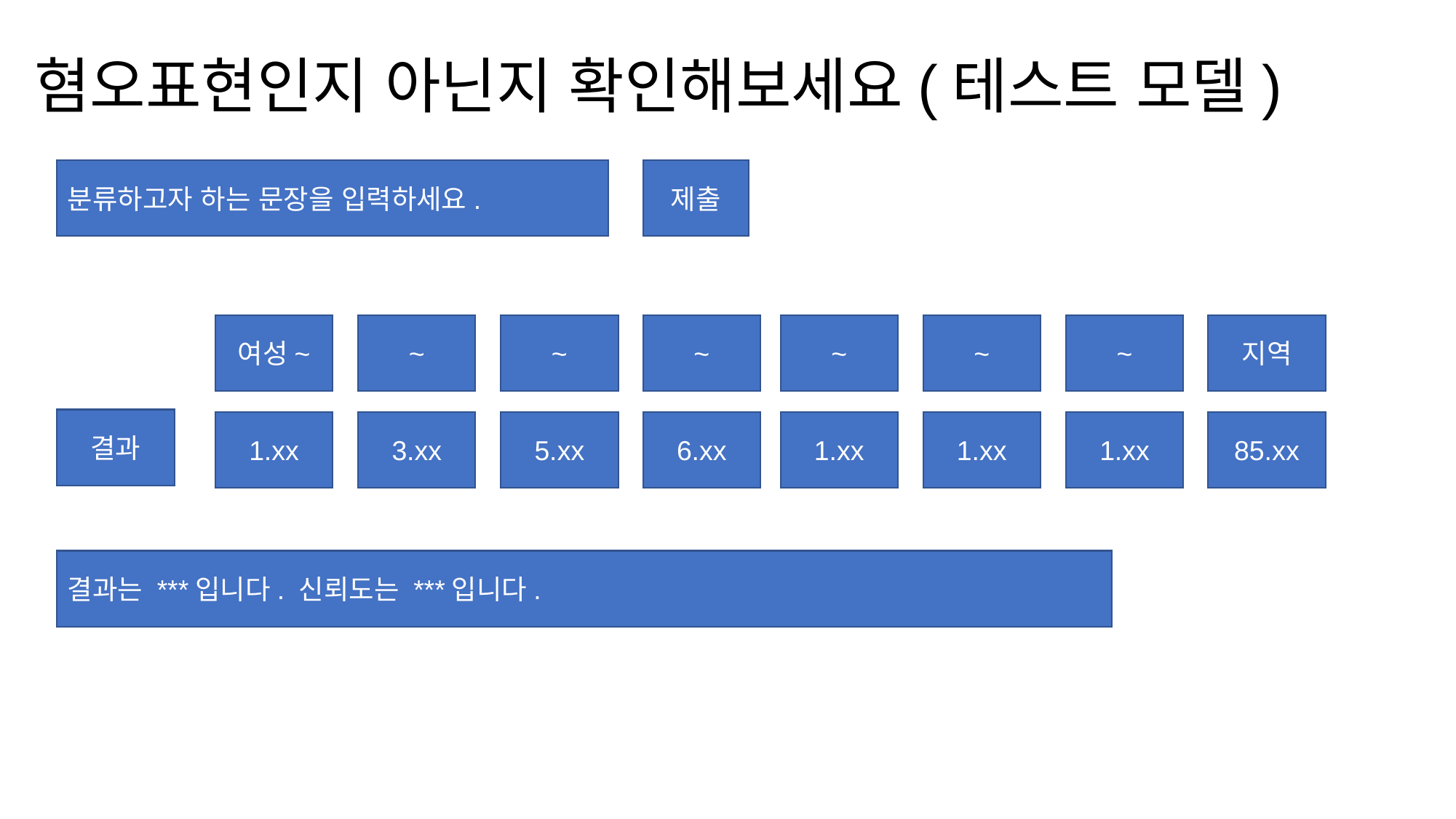

혐오표현인지 아닌지 확인해보세요(테스트 모델)
분류하고자 하는 문장을 입력하세요.
제출
여성~
~
~
~
~
~
~
지역
결과
1.xx
3.xx
5.xx
6.xx
1.xx
1.xx
1.xx
85.xx
결과는 ***입니다. 신뢰도는 ***입니다.